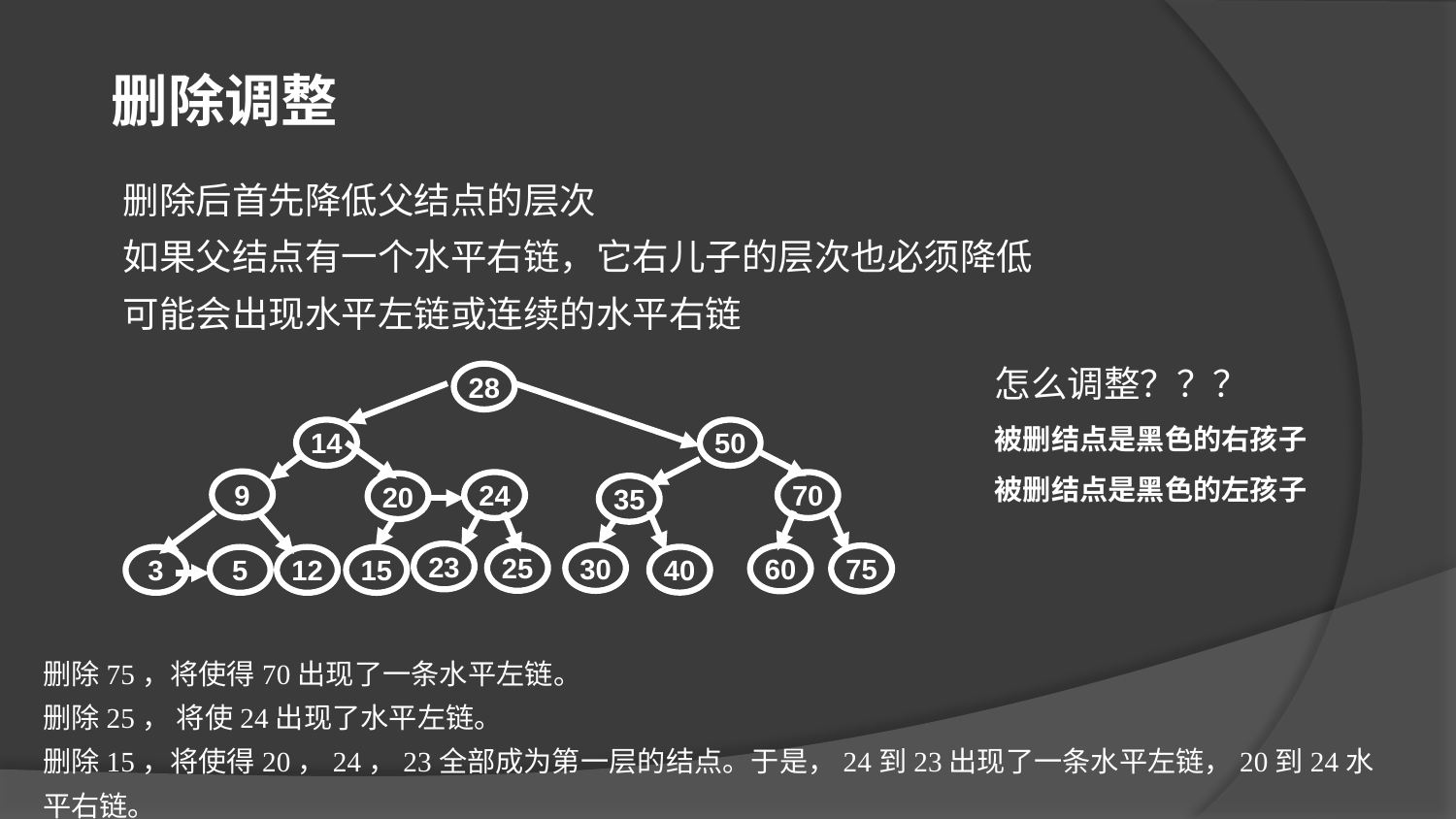

删除调整
删除后首先降低父结点的层次
如果父结点有一个水平右链，它右儿子的层次也必须降低
可能会出现水平左链或连续的水平右链
怎么调整？？？
被删结点是黑色的右孩子
被删结点是黑色的左孩子
28

14
50

9
24
70
20
35

23
30
60
40
3
5
12

25

75

15
删除75，将使得70出现了一条水平左链。
删除25， 将使24出现了水平左链。
删除15，将使得20，24，23全部成为第一层的结点。于是，24到23出现了一条水平左链，20到24水平右链。